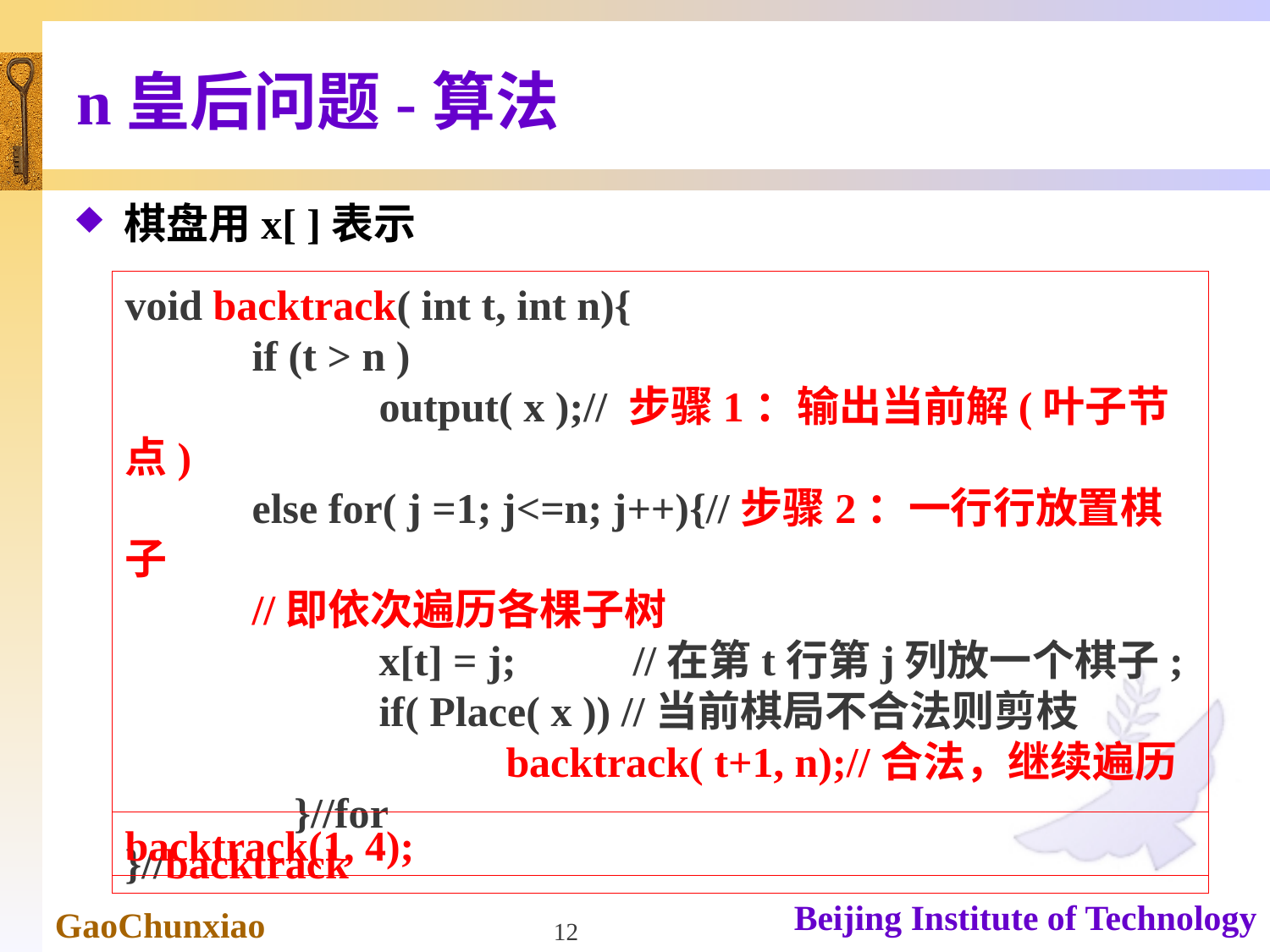

# n皇后问题-算法
棋盘用x[ ]表示
void backtrack( int t, int n){
	if (t > n )
		output( x );// 步骤1：输出当前解(叶子节点)
	else for( j =1; j<=n; j++){//步骤2：一行行放置棋子
	//即依次遍历各棵子树
		x[t] = j;  	//在第t行第j列放一个棋子;
		if( Place( x )) //当前棋局不合法则剪枝
			backtrack( t+1, n);//合法，继续遍历
	    }//for
}//backtrack
backtrack(1, 4);
12